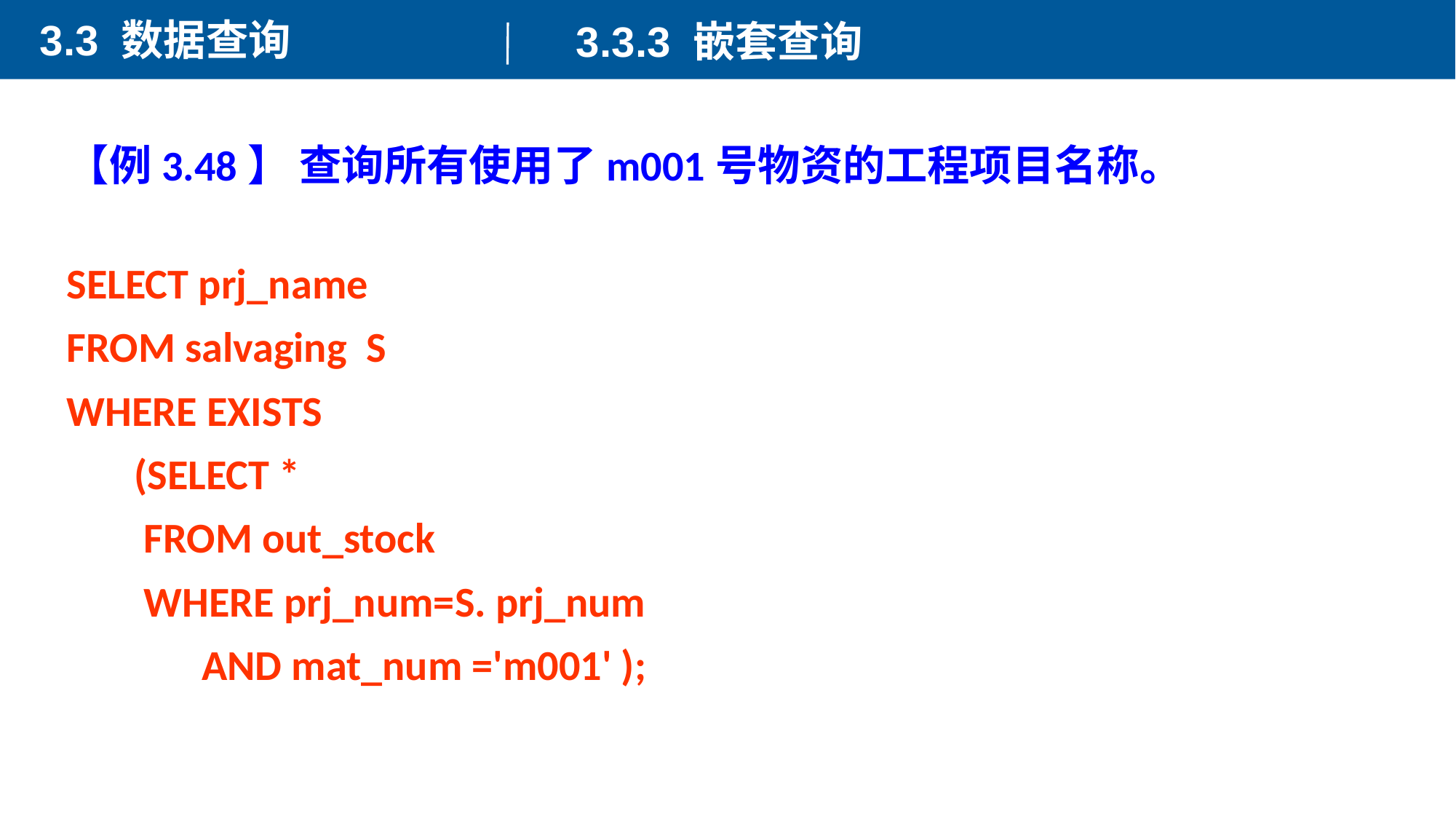

3.3 数据查询
3.3.3 嵌套查询
【例3.48】 查询所有使用了m001号物资的工程项目名称。

SELECT prj_name
FROM salvaging  S
WHERE EXISTS
       (SELECT *
        FROM out_stock
        WHERE prj_num=S. prj_num
              AND mat_num ='m001' );